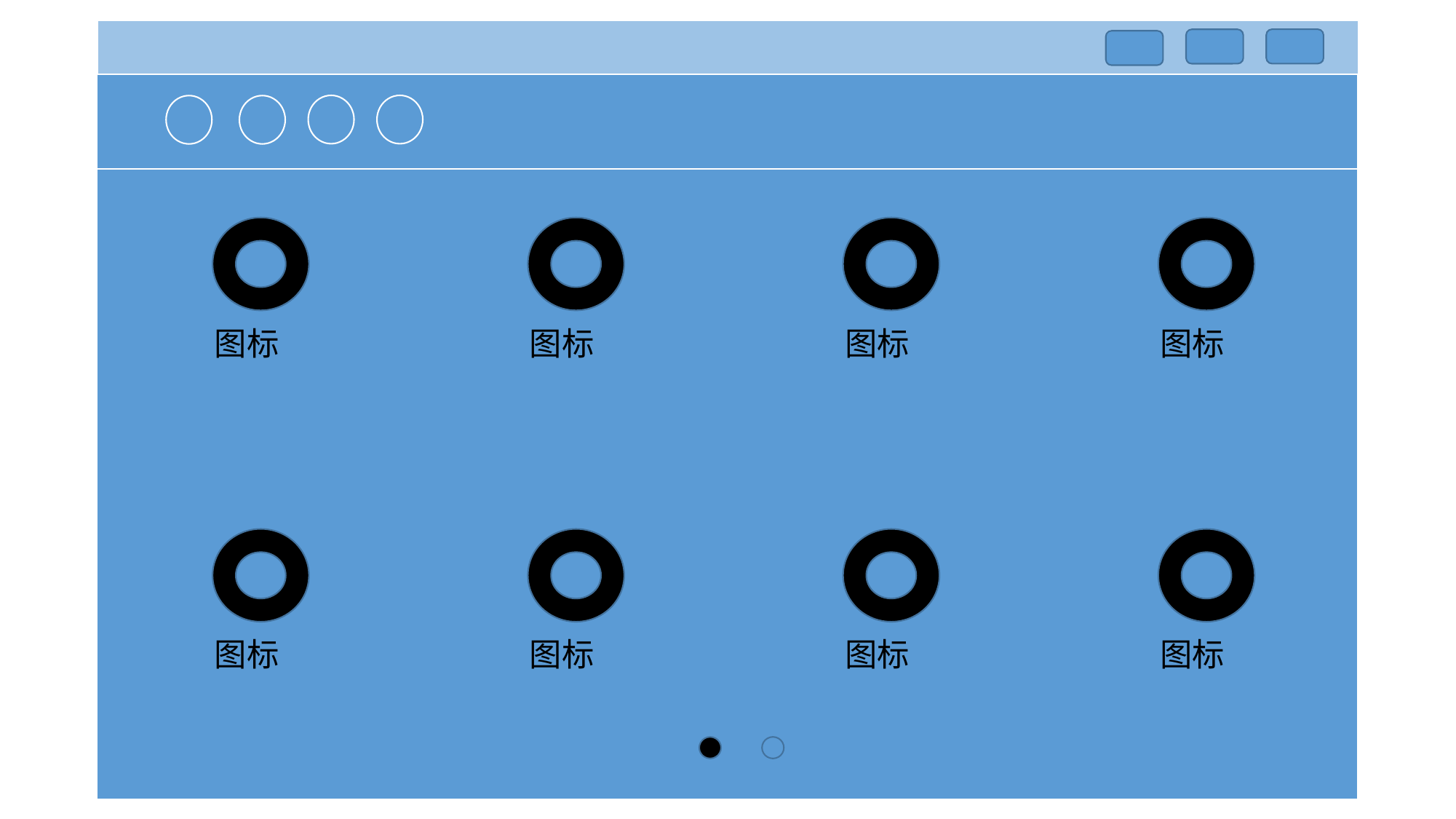

图标

图标

图标

图标

图标

图标

图标

图标